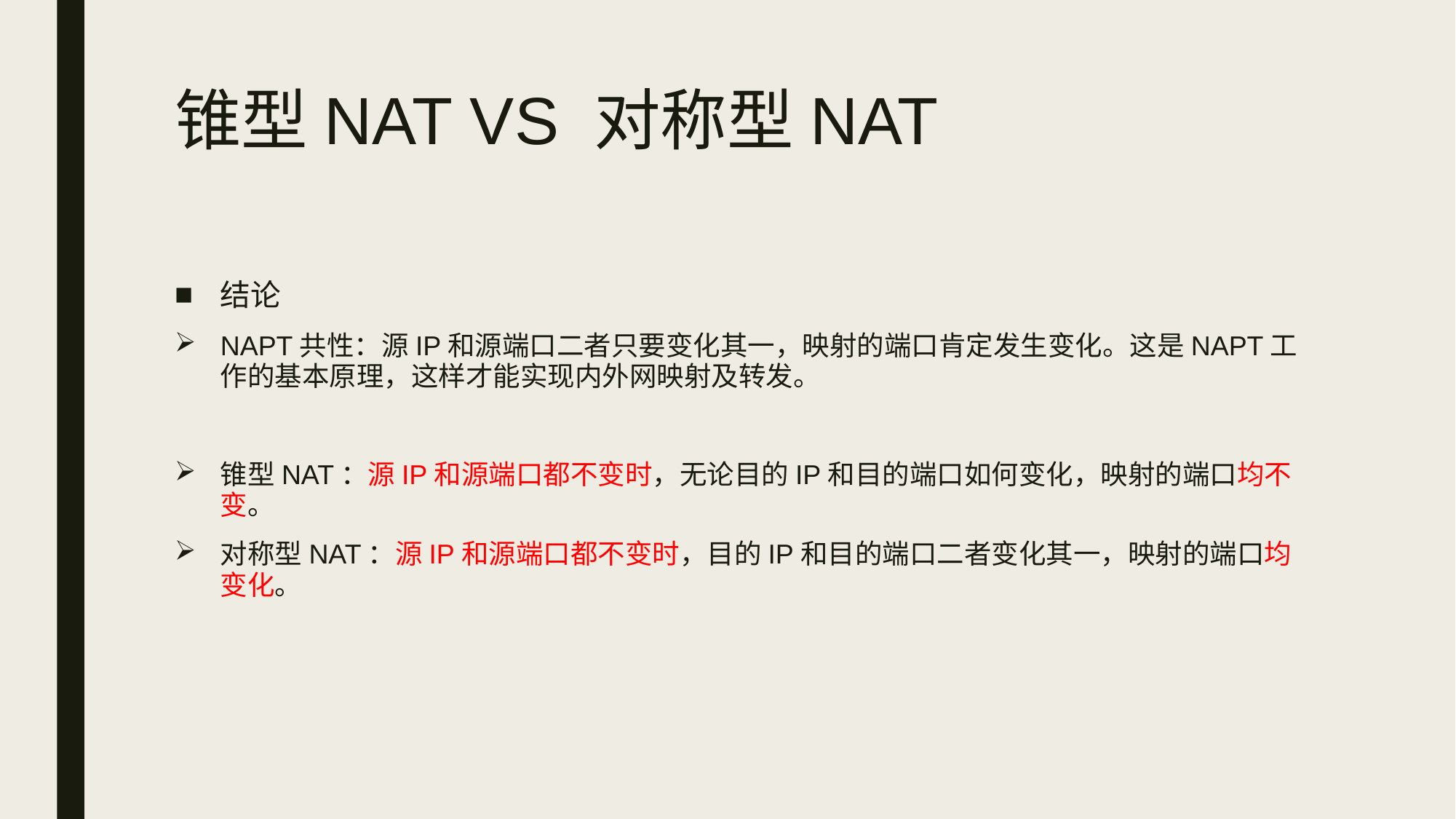

# 锥型NAT VS 对称型NAT
结论
NAPT共性：源IP和源端口二者只要变化其一，映射的端口肯定发生变化。这是NAPT工作的基本原理，这样才能实现内外网映射及转发。

锥型NAT：源IP和源端口都不变时，无论目的IP和目的端口如何变化，映射的端口均不变。
对称型NAT：源IP和源端口都不变时，目的IP和目的端口二者变化其一，映射的端口均变化。